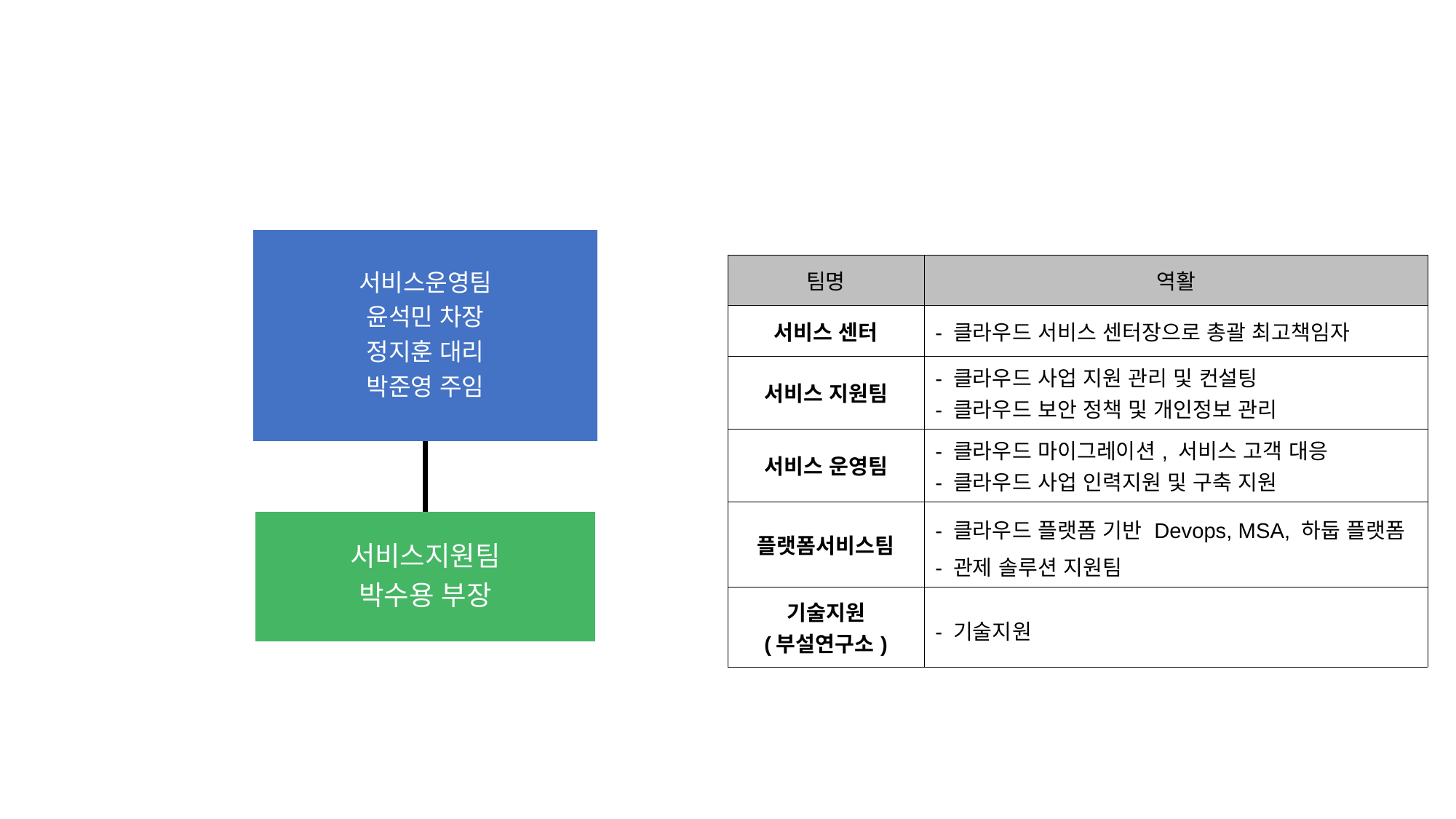

서비스운영팀
윤석민 차장
정지훈 대리
박준영 주임
서비스지원팀
박수용 부장
| 팀명 | 역활 |
| --- | --- |
| 서비스 센터 | - 클라우드 서비스 센터장으로 총괄 최고책임자 |
| 서비스 지원팀 | - 클라우드 사업 지원 관리 및 컨설팅 - 클라우드 보안 정책 및 개인정보 관리 |
| 서비스 운영팀 | - 클라우드 마이그레이션, 서비스 고객 대응 - 클라우드 사업 인력지원 및 구축 지원 |
| 플랫폼서비스팀 | - 클라우드 플랫폼 기반 Devops, MSA, 하둡 플랫폼 - 관제 솔루션 지원팀 |
| 기술지원 (부설연구소) | - 기술지원 |